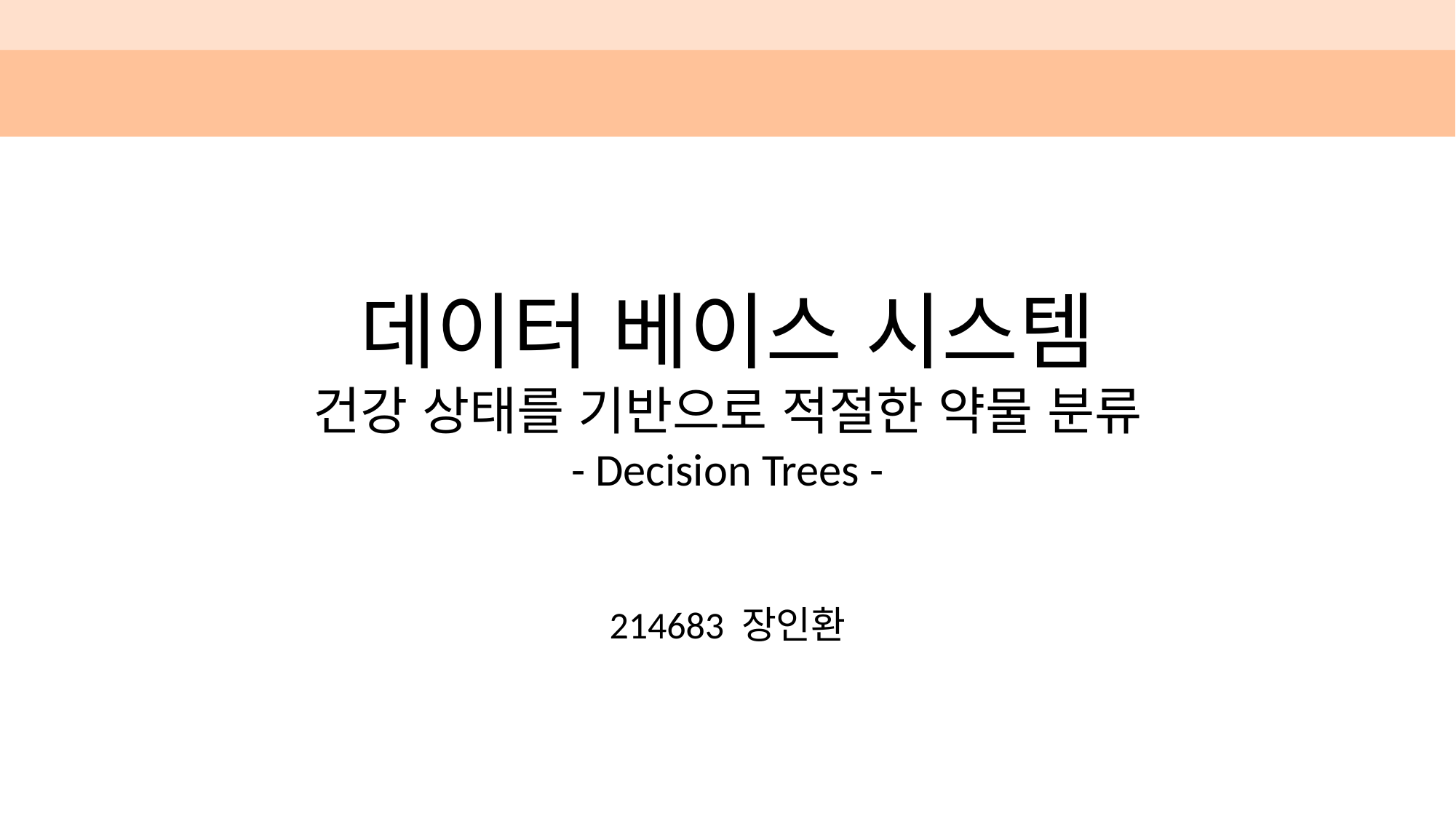

# 데이터 베이스 시스템 건강 상태를 기반으로 적절한 약물 분류 - Decision Trees -

214683 장인환